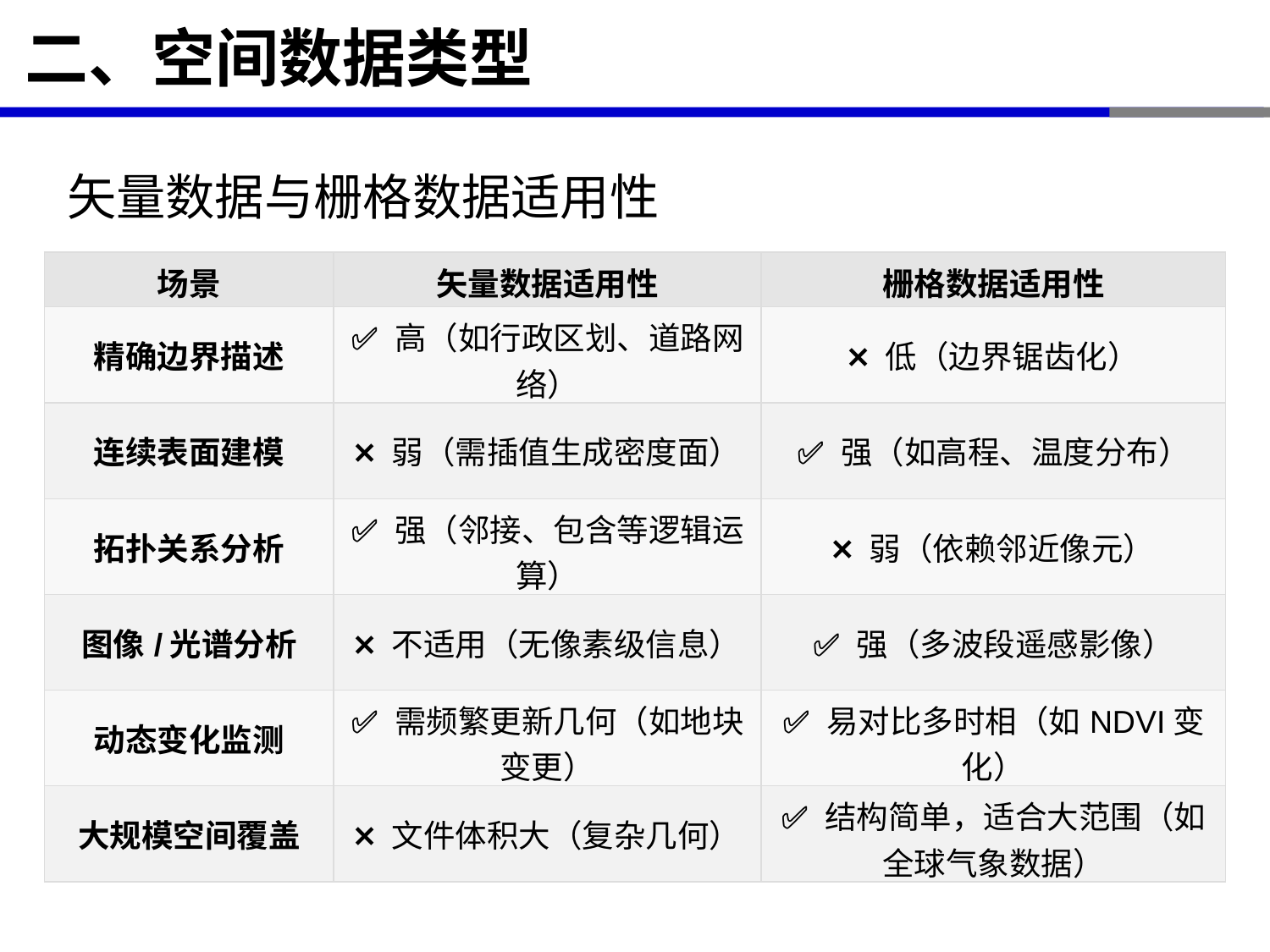

# 二、空间数据类型
矢量数据与栅格数据适用性
| 场景 | 矢量数据适用性 | 栅格数据适用性 |
| --- | --- | --- |
| 精确边界描述 | ✅ 高（如行政区划、道路网络） | ❌ 低（边界锯齿化） |
| 连续表面建模 | ❌ 弱（需插值生成密度面） | ✅ 强（如高程、温度分布） |
| 拓扑关系分析 | ✅ 强（邻接、包含等逻辑运算） | ❌ 弱（依赖邻近像元） |
| 图像/光谱分析 | ❌ 不适用（无像素级信息） | ✅ 强（多波段遥感影像） |
| 动态变化监测 | ✅ 需频繁更新几何（如地块变更） | ✅ 易对比多时相（如NDVI变化） |
| 大规模空间覆盖 | ❌ 文件体积大（复杂几何） | ✅ 结构简单，适合大范围（如全球气象数据） |